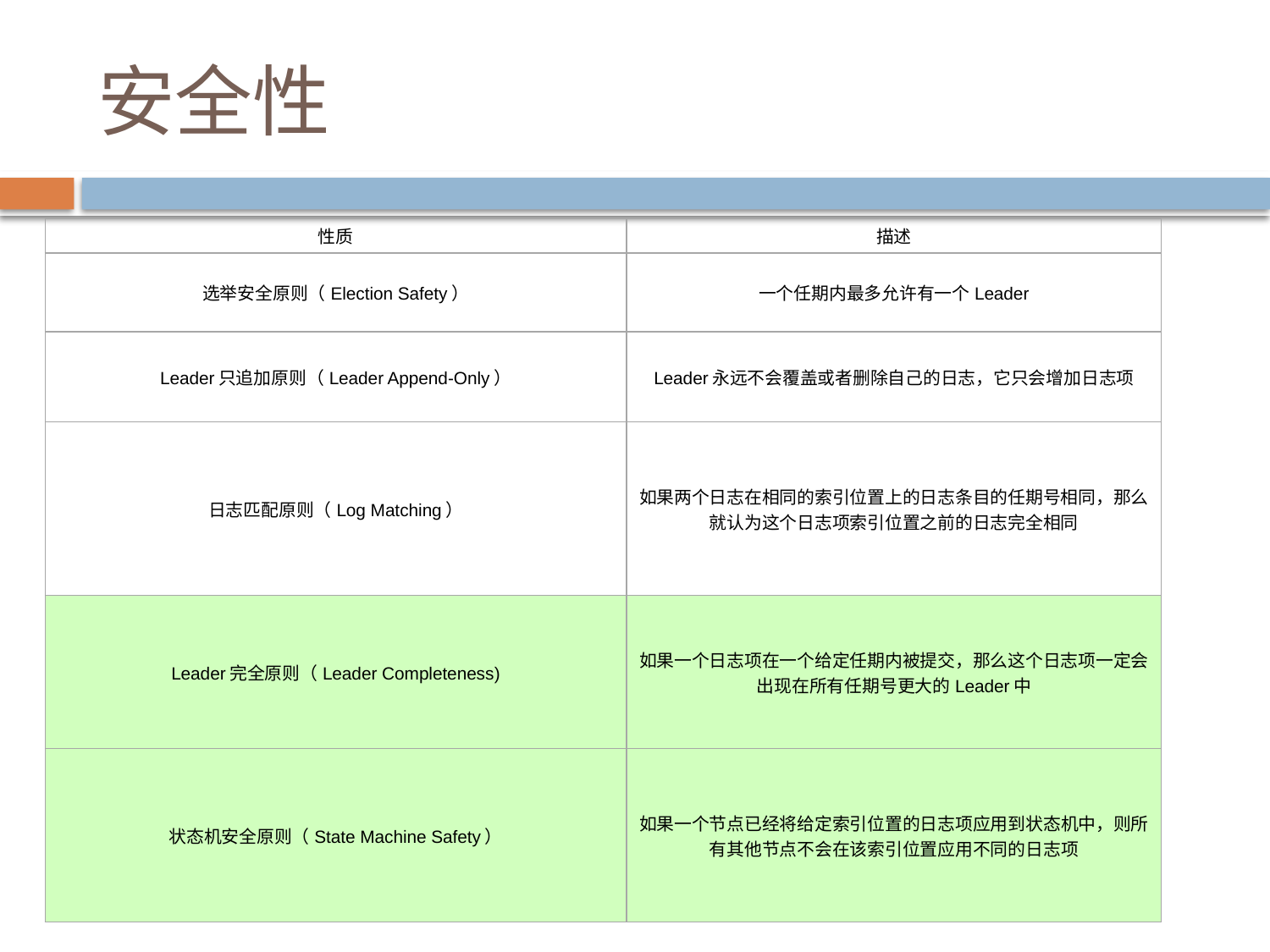

# 安全性
15
| 性质 | 描述 |
| --- | --- |
| 选举安全原则（Election Safety） | 一个任期内最多允许有一个Leader |
| Leader只追加原则（Leader Append-Only） | Leader永远不会覆盖或者删除自己的日志，它只会增加日志项 |
| 日志匹配原则（Log Matching） | 如果两个日志在相同的索引位置上的日志条目的任期号相同，那么就认为这个日志项索引位置之前的日志完全相同 |
| Leader完全原则（Leader Completeness) | 如果一个日志项在一个给定任期内被提交，那么这个日志项一定会出现在所有任期号更大的Leader中 |
| 状态机安全原则（State Machine Safety） | 如果一个节点已经将给定索引位置的日志项应用到状态机中，则所有其他节点不会在该索引位置应用不同的日志项 |